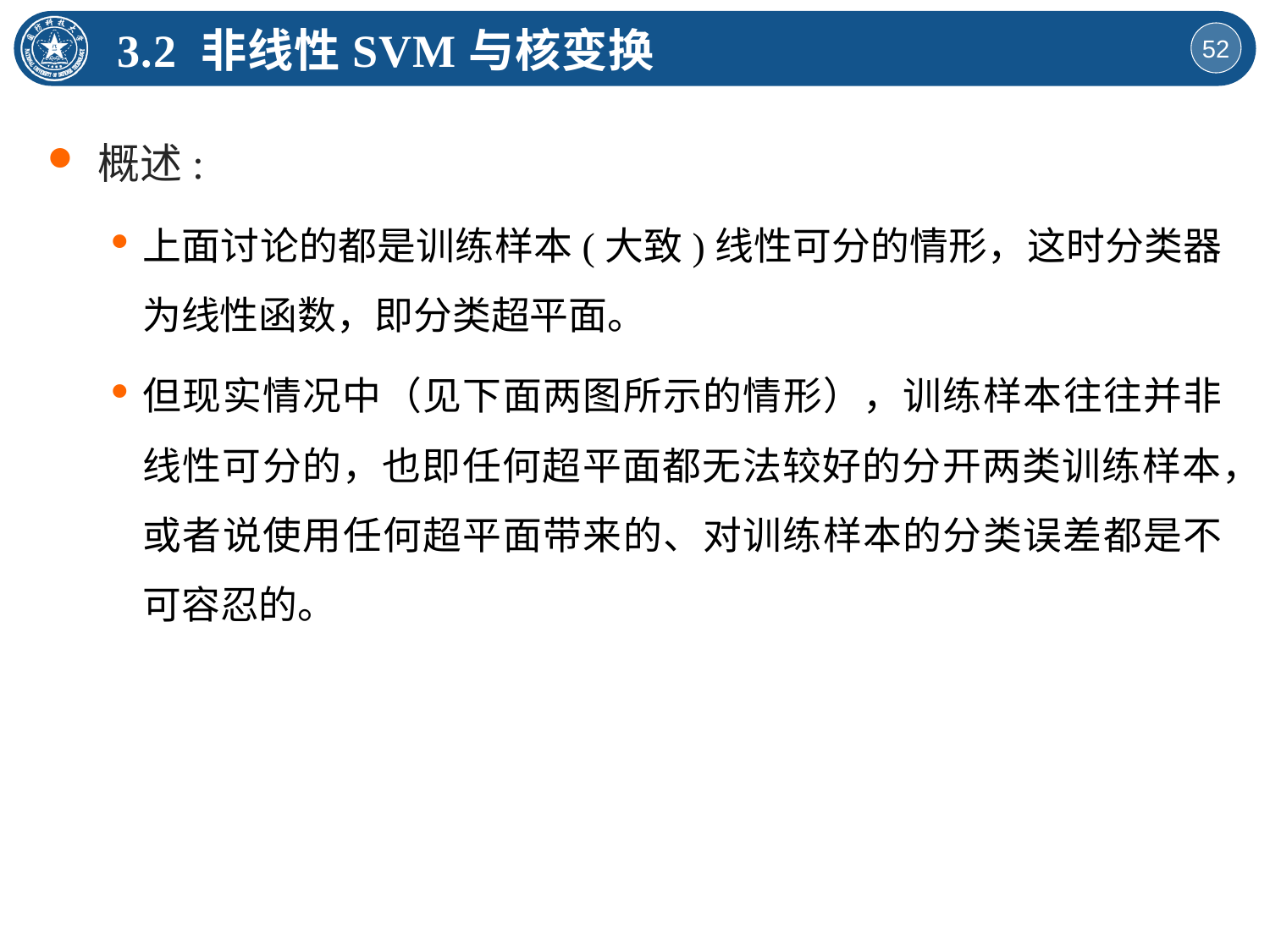

3.2 非线性SVM与核变换
概述:
上面讨论的都是训练样本(大致)线性可分的情形，这时分类器为线性函数，即分类超平面。
但现实情况中（见下面两图所示的情形），训练样本往往并非线性可分的，也即任何超平面都无法较好的分开两类训练样本，或者说使用任何超平面带来的、对训练样本的分类误差都是不可容忍的。